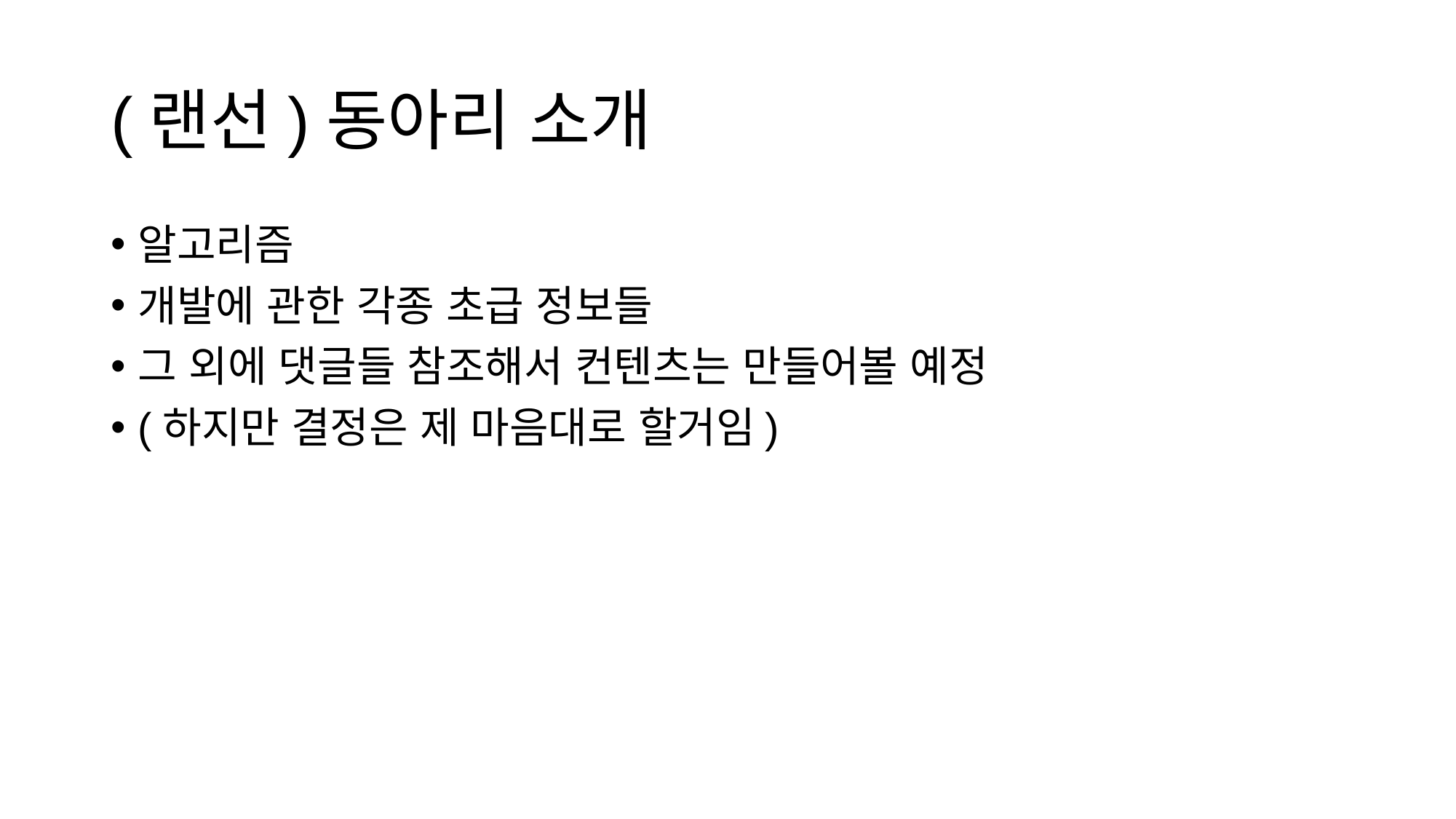

# (랜선)동아리 소개
알고리즘
개발에 관한 각종 초급 정보들
그 외에 댓글들 참조해서 컨텐츠는 만들어볼 예정
(하지만 결정은 제 마음대로 할거임)